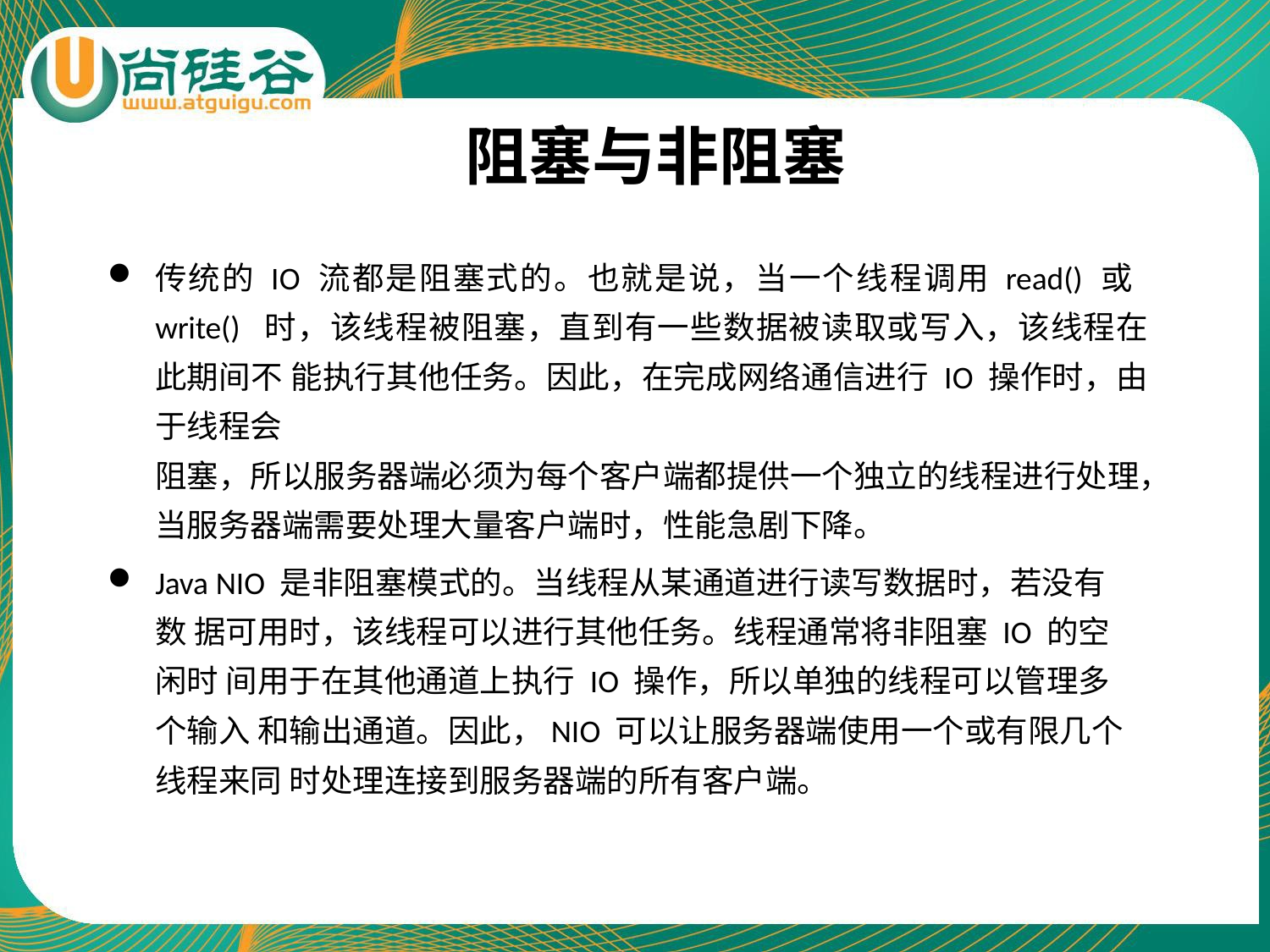

# 阻塞与非阻塞
传统的IO 流都是阻塞式的。也就是说，当一个线程调用read() 或write()  时，该线程被阻塞，直到有一些数据被读取或写入，该线程在此期间不 能执行其他任务。因此，在完成网络通信进行 IO 操作时，由于线程会
阻塞，所以服务器端必须为每个客户端都提供一个独立的线程进行处理， 当服务器端需要处理大量客户端时，性能急剧下降。
Java NIO 是非阻塞模式的。当线程从某通道进行读写数据时，若没有数 据可用时，该线程可以进行其他任务。线程通常将非阻塞IO 的空闲时 间用于在其他通道上执行IO 操作，所以单独的线程可以管理多个输入 和输出通道。因此，NIO 可以让服务器端使用一个或有限几个线程来同 时处理连接到服务器端的所有客户端。